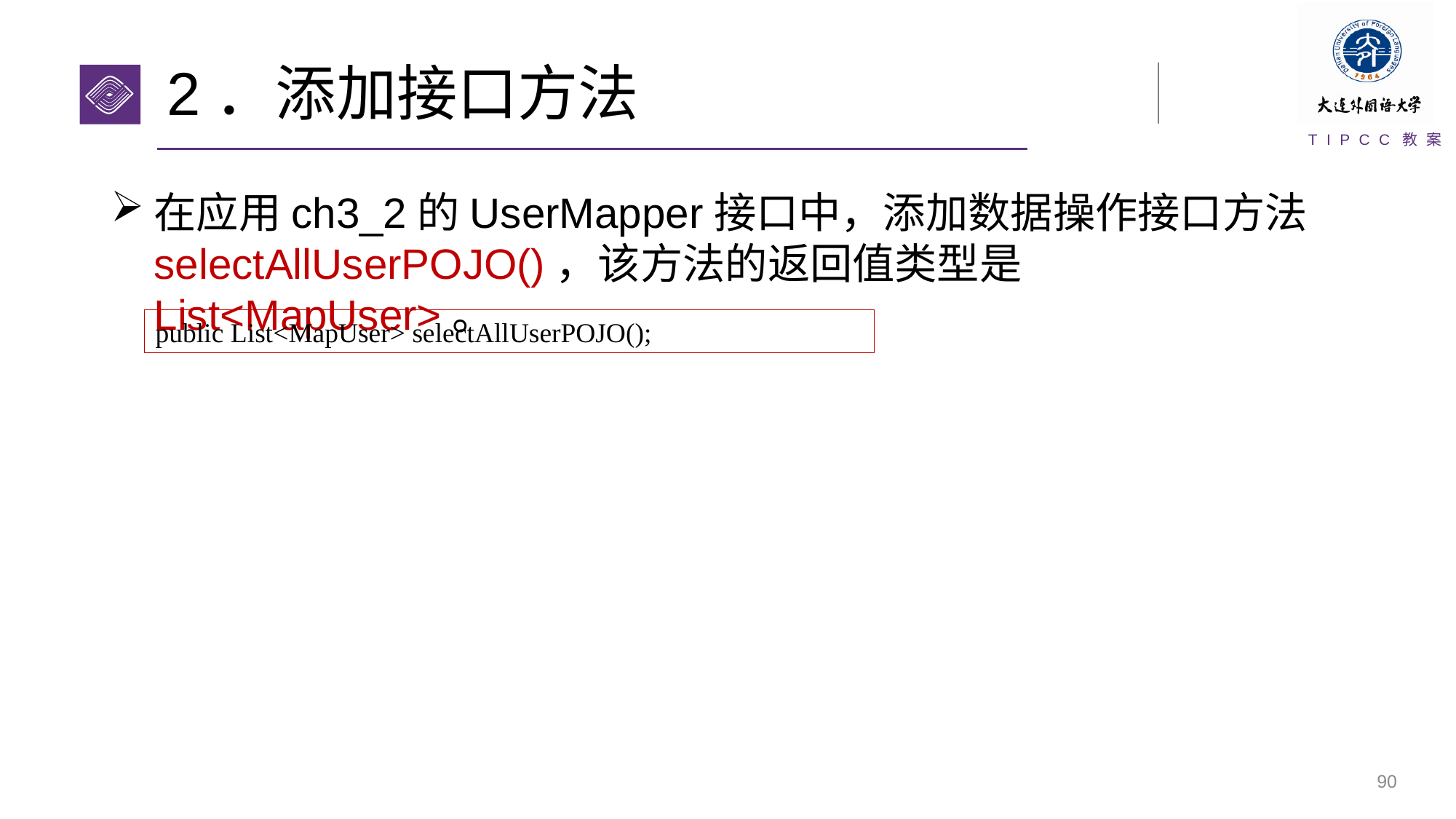

# 2．添加接口方法
在应用ch3_2的UserMapper接口中，添加数据操作接口方法selectAllUserPOJO()，该方法的返回值类型是List<MapUser>。
public List<MapUser> selectAllUserPOJO();
90